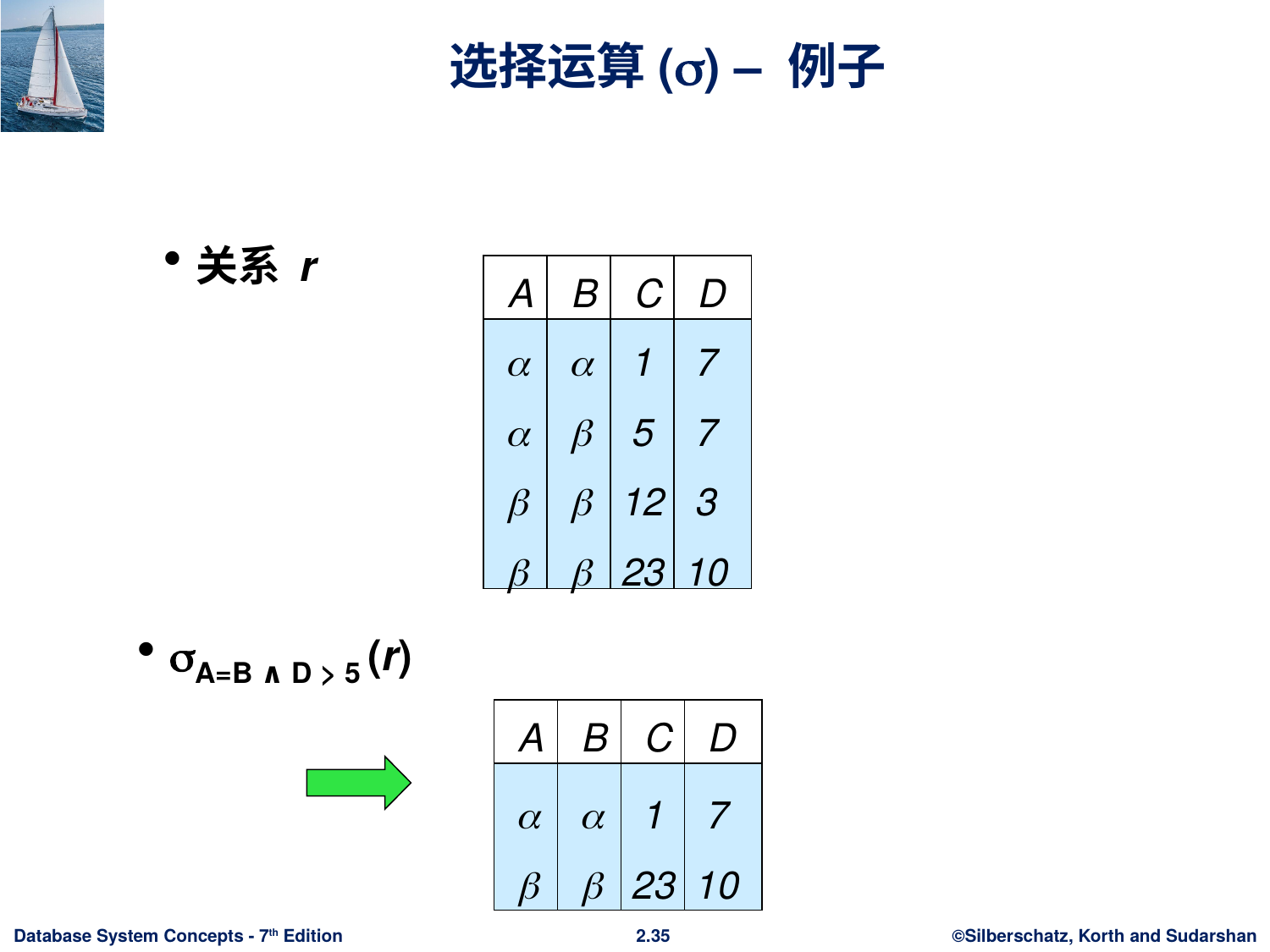

# 选择运算(σ) – 例子
关系 r
A
B
C
D
α
α
β
β
α
β
β
β
1
5
12
23
7
7
3
10
σA=B ∧ D > 5 (r)
A
B
C
D

α
β
α
β
1
23
7
10